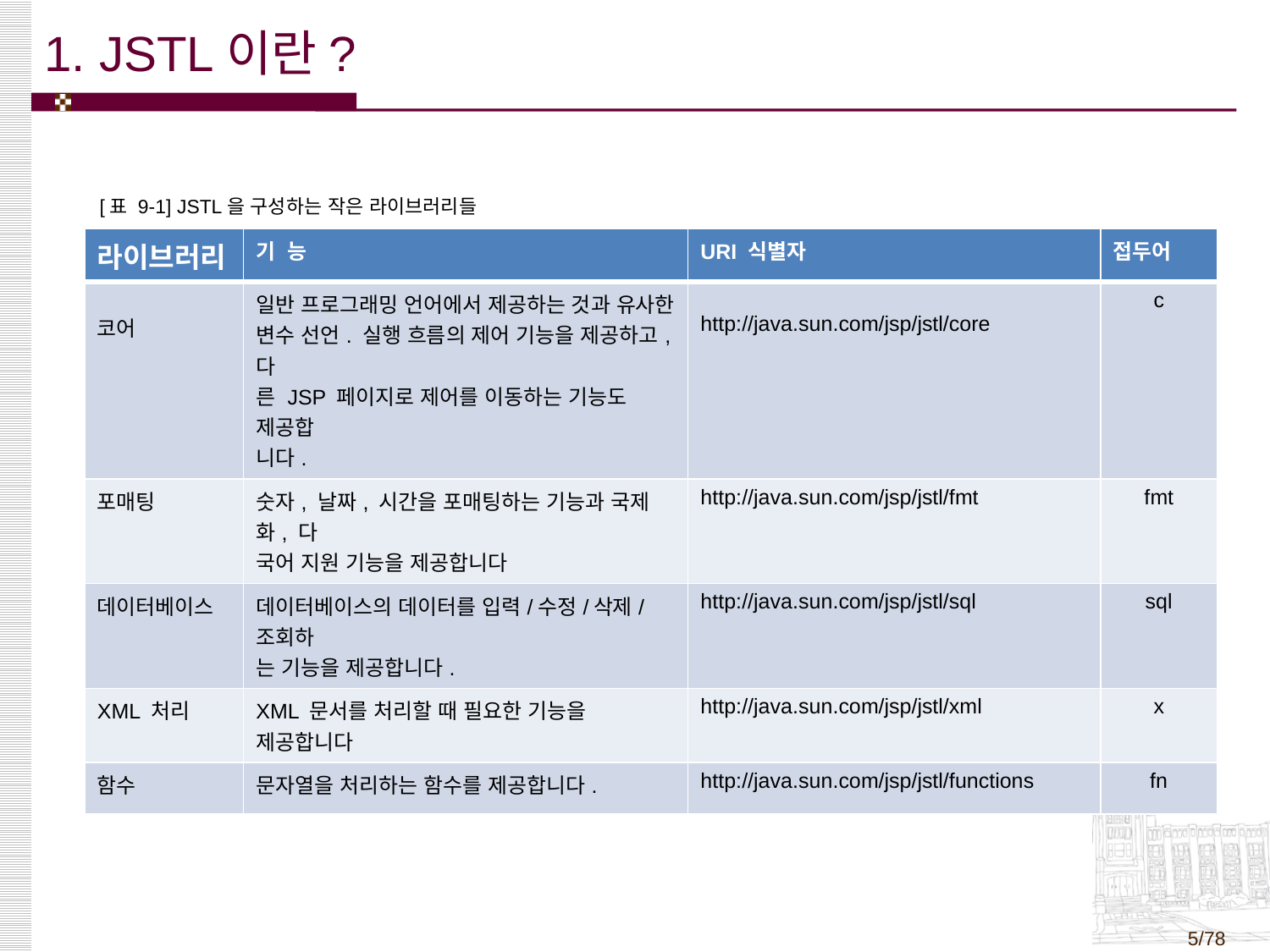

# 1. JSTL이란?

[표 9-1] JSTL을 구성하는 작은 라이브러리들
| 라이브러리 | 기 능 | URI 식별자 | 접두어 |
| --- | --- | --- | --- |
| 코어 | 일반 프로그래밍 언어에서 제공하는 것과 유사한 변수 선언. 실행 흐름의 제어 기능을 제공하고, 다 른 JSP 페이지로 제어를 이동하는 기능도 제공합 니다. | http://java.sun.com/jsp/jstl/core | c |
| 포매팅 | 숫자, 날짜, 시간을 포매팅하는 기능과 국제화, 다 국어 지원 기능을 제공합니다 | http://java.sun.com/jsp/jstl/fmt | fmt |
| 데이터베이스 | 데이터베이스의 데이터를 입력/수정/삭제/조회하 는 기능을 제공합니다. | http://java.sun.com/jsp/jstl/sql | sql |
| XML 처리 | XML 문서를 처리할 때 필요한 기능을 제공합니다 | http://java.sun.com/jsp/jstl/xml | x |
| 함수 | 문자열을 처리하는 함수를 제공합니다. | http://java.sun.com/jsp/jstl/functions | fn |